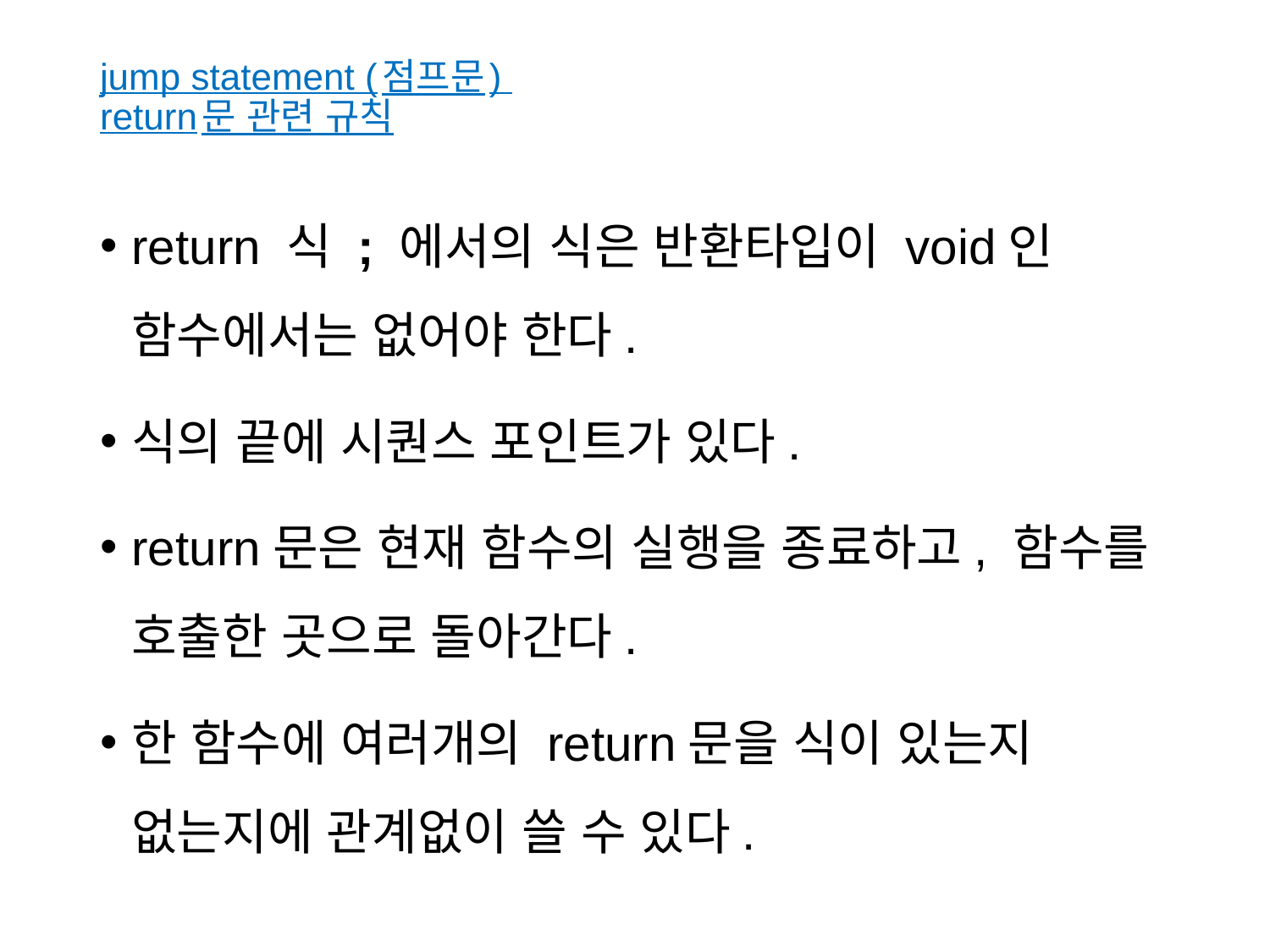

# jump statement (점프문) return문 관련 규칙
return 식 ; 에서의 식은 반환타입이 void인 함수에서는 없어야 한다.
식의 끝에 시퀀스 포인트가 있다.
return문은 현재 함수의 실행을 종료하고, 함수를 호출한 곳으로 돌아간다.
한 함수에 여러개의 return문을 식이 있는지 없는지에 관계없이 쓸 수 있다.